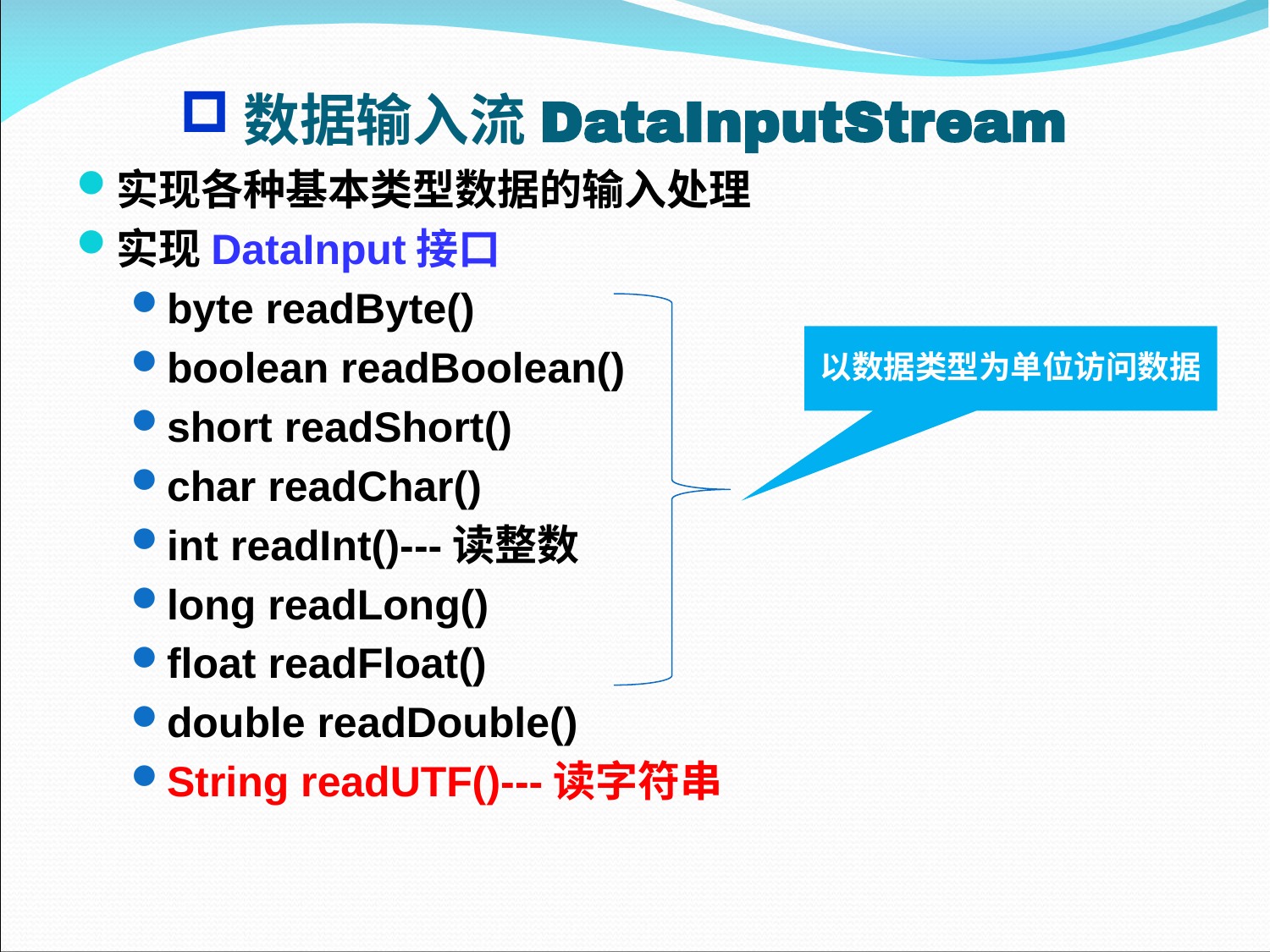

# 数据输入流DataInputStream
实现各种基本类型数据的输入处理
实现DataInput接口
byte readByte()
boolean readBoolean()
short readShort()
char readChar()
int readInt()---读整数
long readLong()
float readFloat()
double readDouble()
String readUTF()---读字符串

以数据类型为单位访问数据